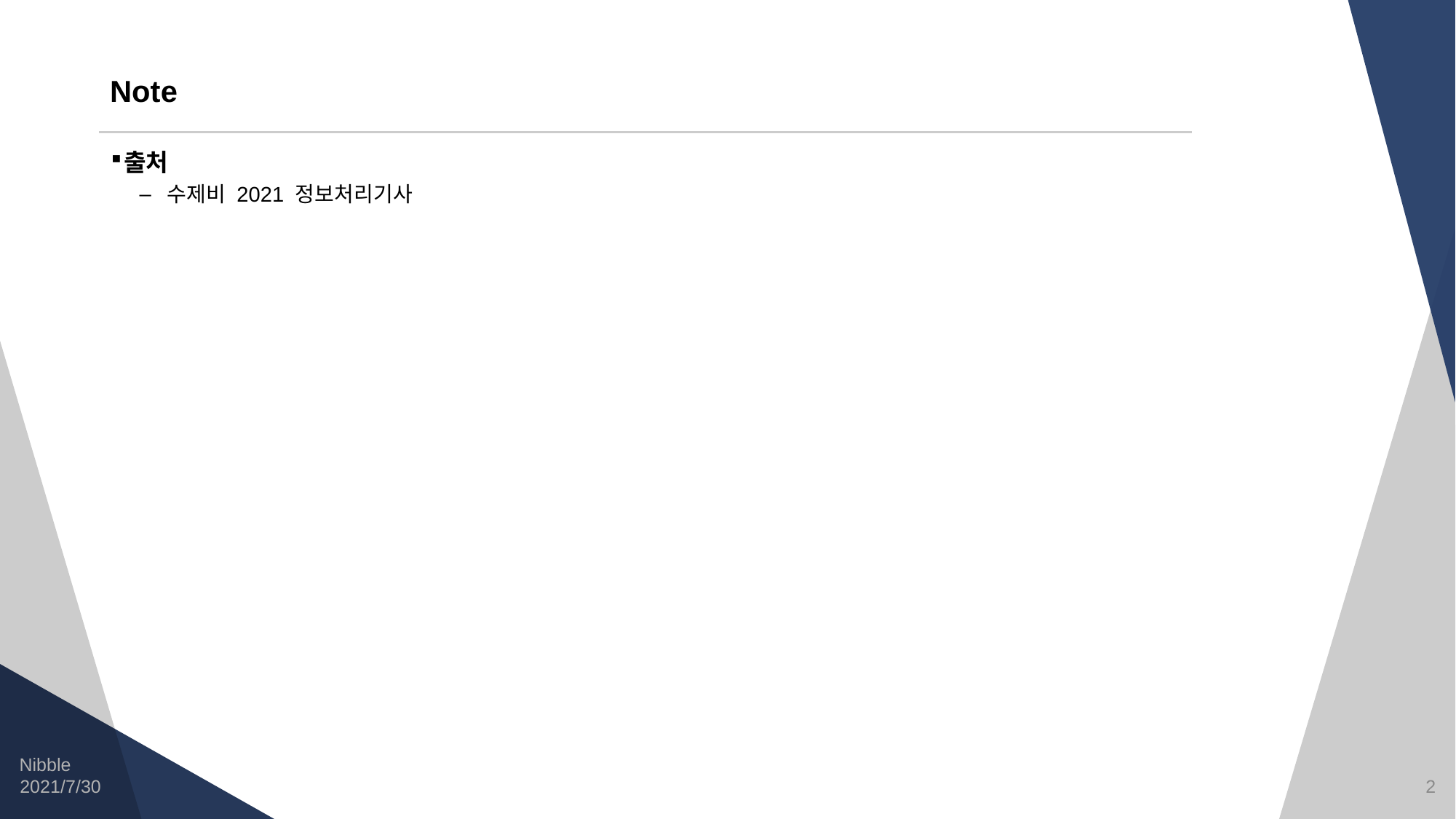

# Note

출처
수제비 2021 정보처리기사
Nibble
2021/7/30
2